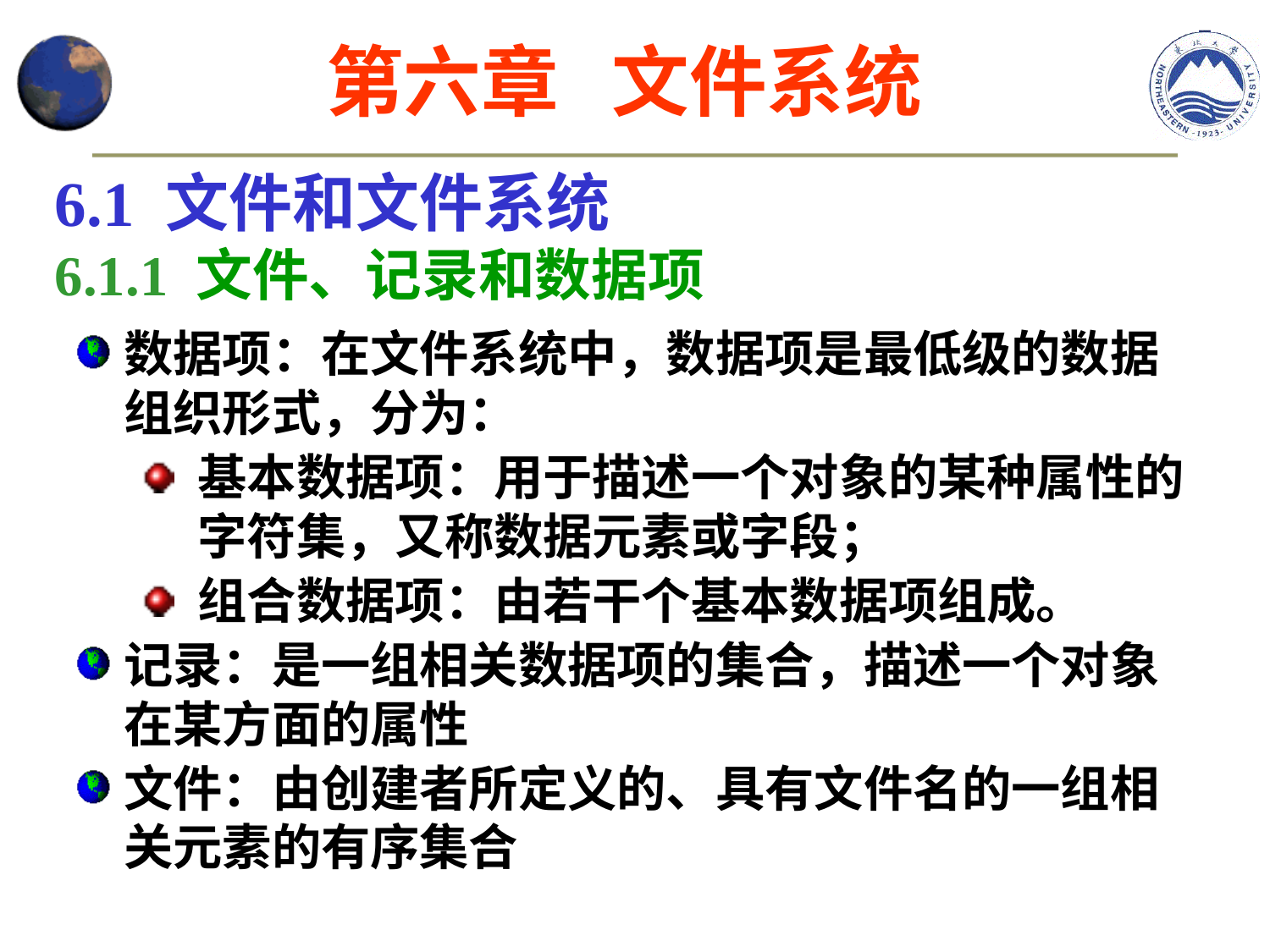

第六章   文件系统
6.1 文件和文件系统
6.1.1 文件、记录和数据项
数据项：在文件系统中，数据项是最低级的数据组织形式，分为：
基本数据项：用于描述一个对象的某种属性的字符集，又称数据元素或字段；
组合数据项：由若干个基本数据项组成。
记录：是一组相关数据项的集合，描述一个对象在某方面的属性
文件：由创建者所定义的、具有文件名的一组相关元素的有序集合